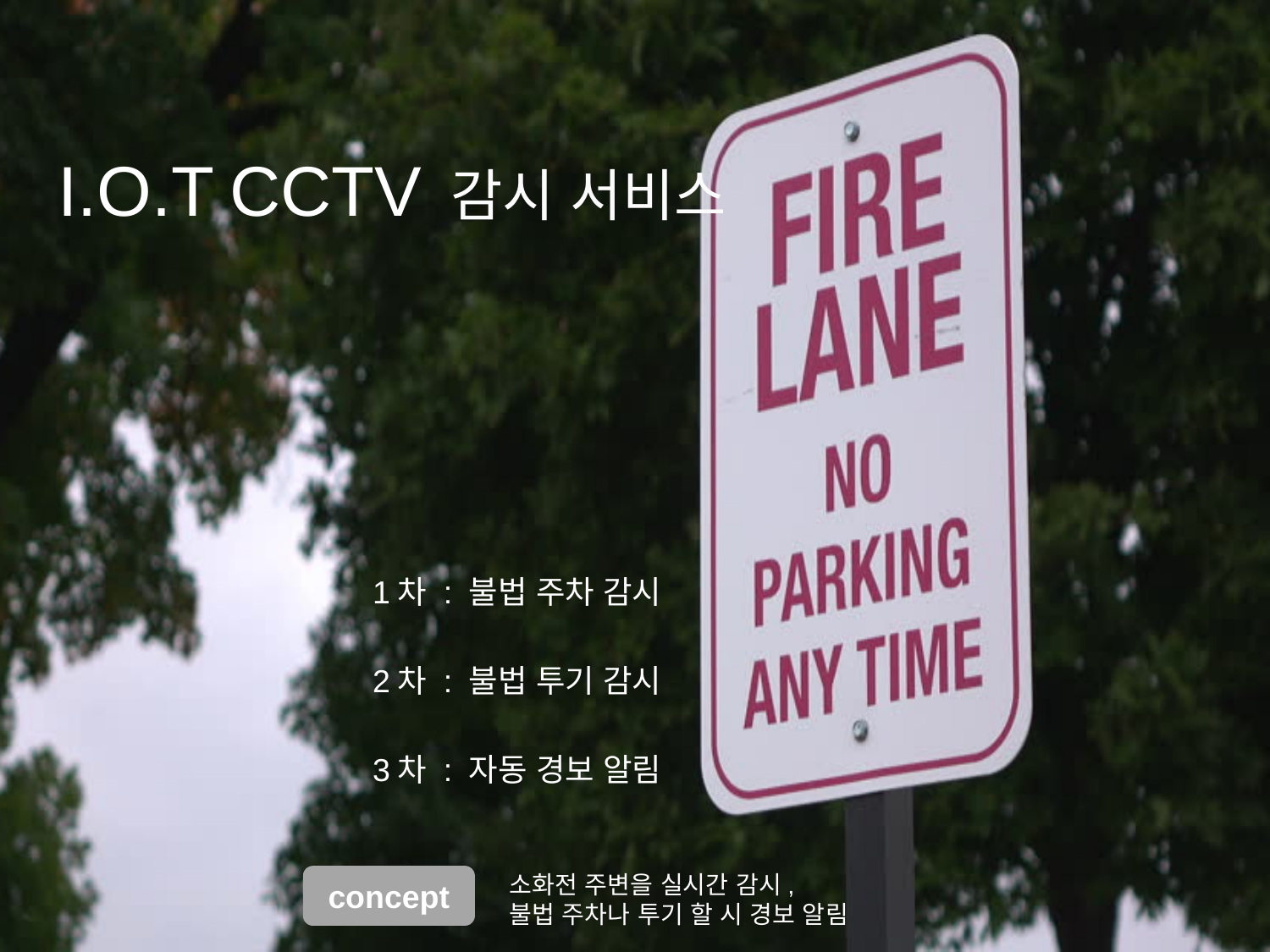

# I.O.T CCTV 감시 서비스
1차 : 불법 주차 감시

2차 : 불법 투기 감시

3차 : 자동 경보 알림
	소화전 주변을 실시간 감시,
	불법 주차나 투기 할 시 경보 알림
concept